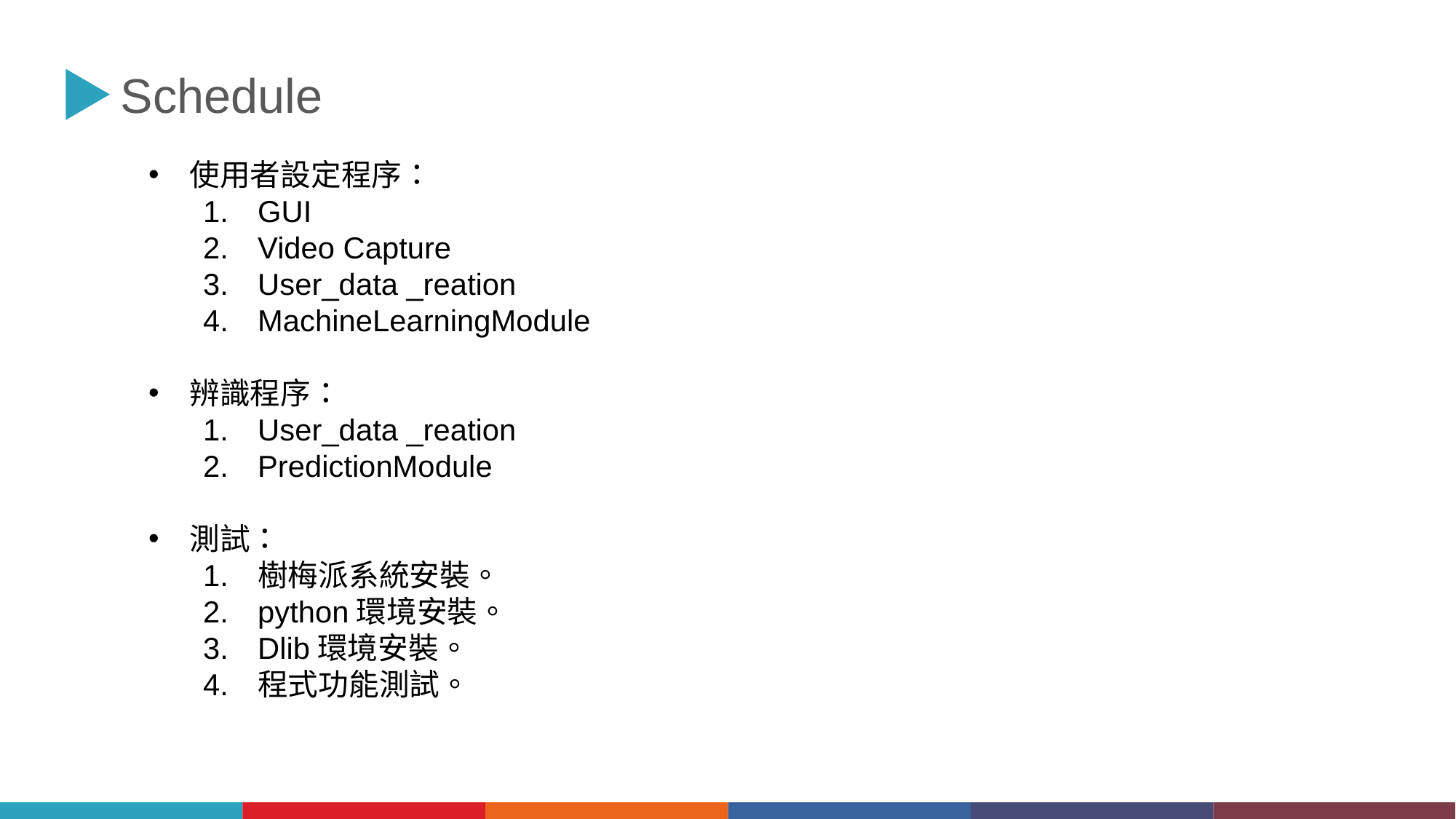

Schedule

使用者設定程序：
GUI
Video Capture
User_data _reation
MachineLearningModule

辨識程序：
User_data _reation
PredictionModule

測試：
樹梅派系統安裝。
python環境安裝。
Dlib環境安裝。
程式功能測試。